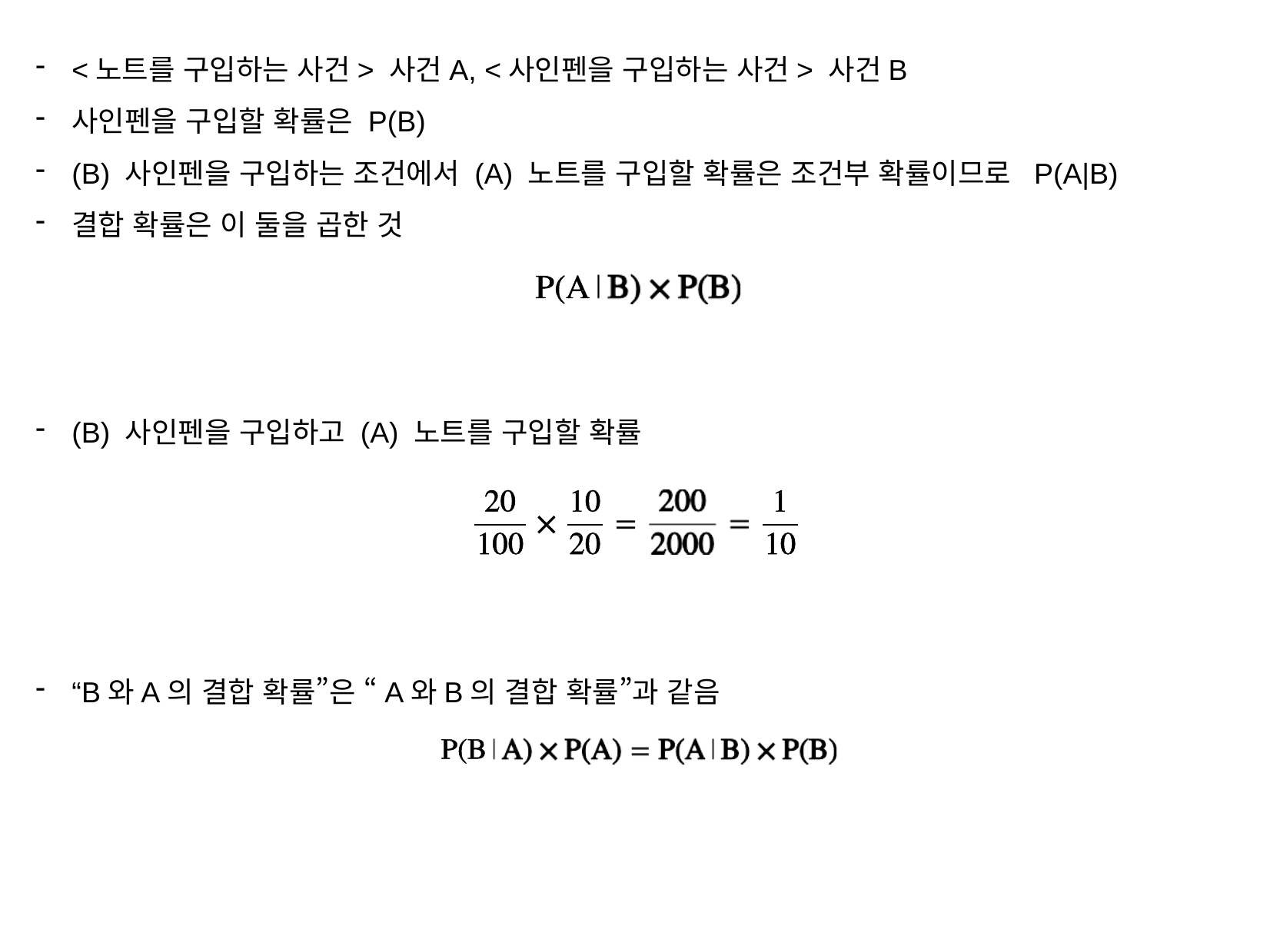

<노트를 구입하는 사건> 사건A, <사인펜을 구입하는 사건> 사건B
사인펜을 구입할 확률은 P(B)
(B) 사인펜을 구입하는 조건에서 (A) 노트를 구입할 확률은 조건부 확률이므로  P(A|B)
결합 확률은 이 둘을 곱한 것

(B) 사인펜을 구입하고 (A) 노트를 구입할 확률

“B와A의 결합 확률”은 “A와B의 결합 확률”과 같음